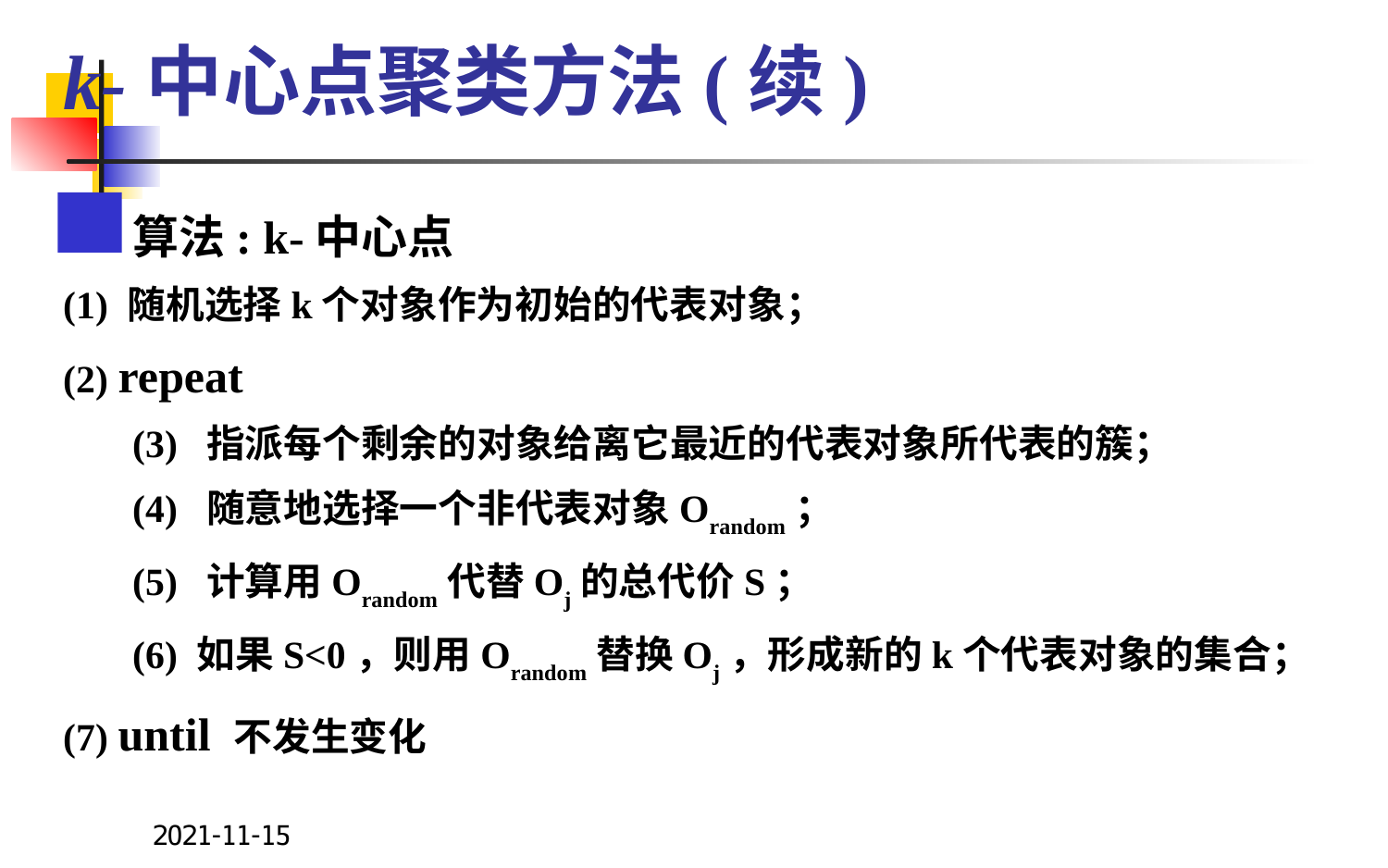

# k-中心点聚类方法(续)
算法: k-中心点
(1) 随机选择k个对象作为初始的代表对象；
(2) repeat
	(3)  指派每个剩余的对象给离它最近的代表对象所代表的簇；
	(4)  随意地选择一个非代表对象Orandom；
	(5)  计算用Orandom代替Oj的总代价S；
	(6) 如果S<0，则用Orandom替换Oj，形成新的k个代表对象的集合；
(7) until 不发生变化
2021-11-15